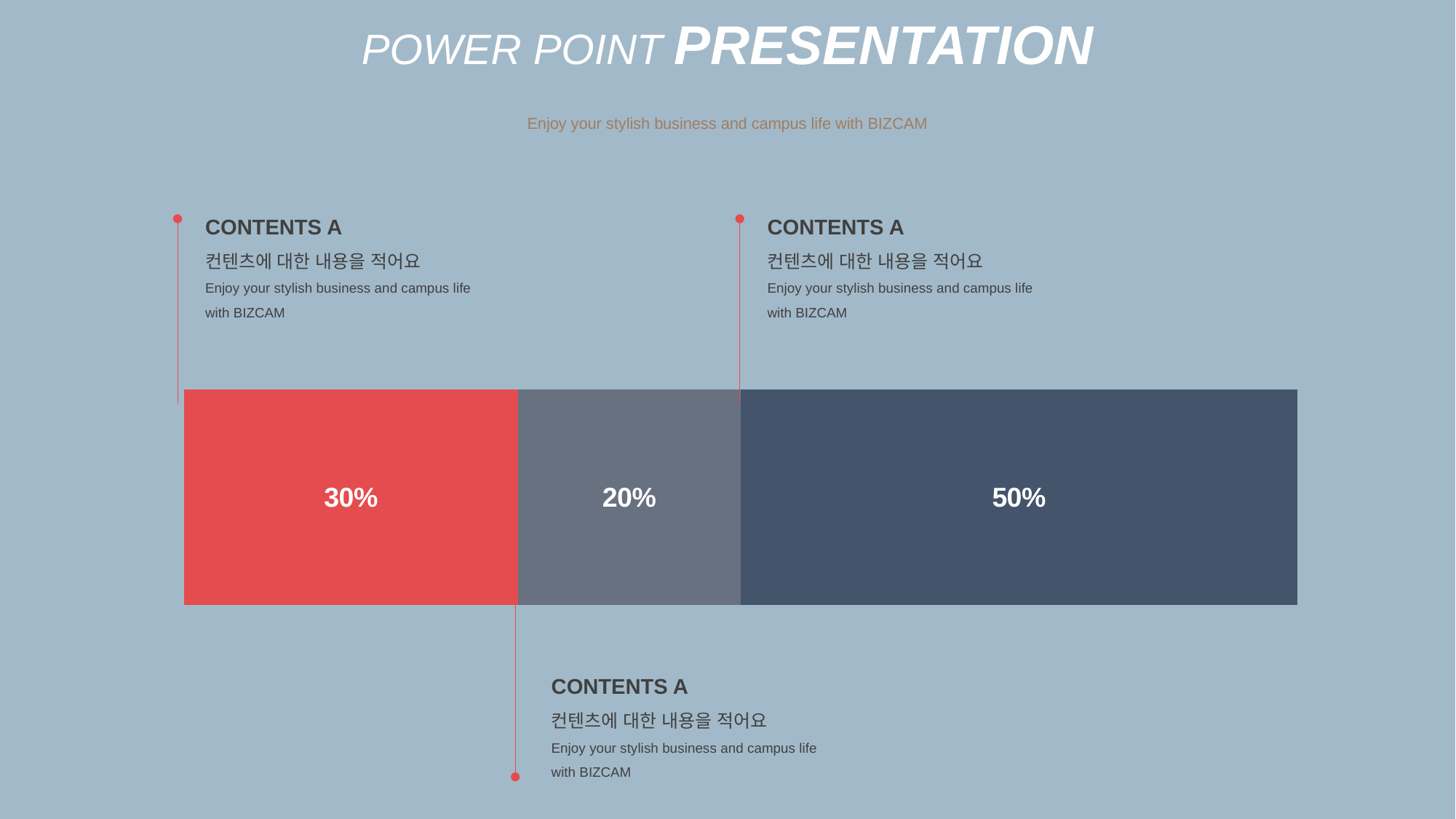

POWER POINT PRESENTATION
Enjoy your stylish business and campus life with BIZCAM
CONTENTS A
컨텐츠에 대한 내용을 적어요
Enjoy your stylish business and campus life with BIZCAM
CONTENTS A
컨텐츠에 대한 내용을 적어요
Enjoy your stylish business and campus life with BIZCAM

### Chart

| Category | 계열 1 | 계열 2 | 계열 3 |
|---|---|---|---|
| 항목 1 | 0.3 | 0.2 | 0.5 |
CONTENTS A
컨텐츠에 대한 내용을 적어요
Enjoy your stylish business and campus life with BIZCAM